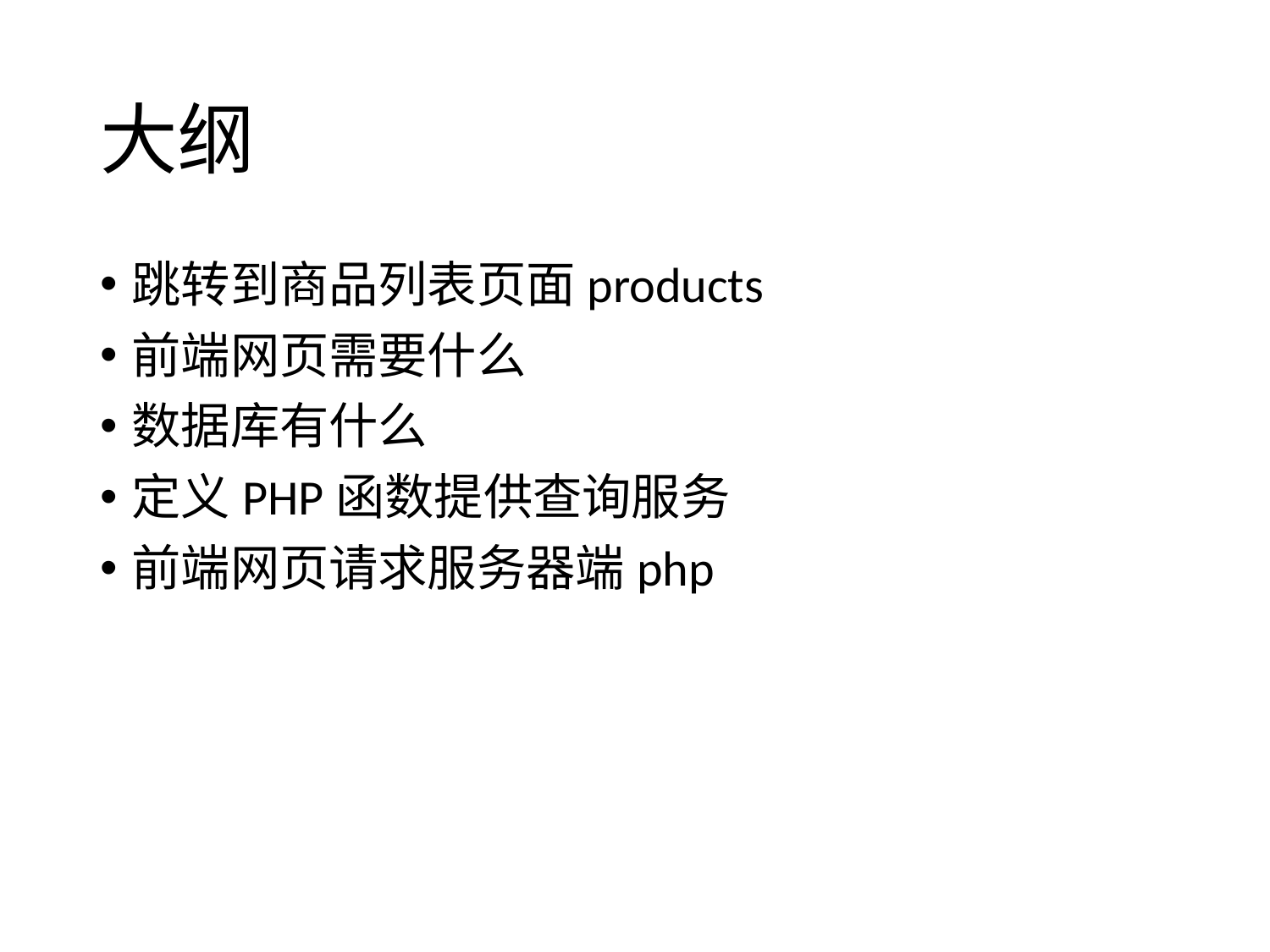

# 大纲
跳转到商品列表页面products
前端网页需要什么
数据库有什么
定义PHP函数提供查询服务
前端网页请求服务器端php